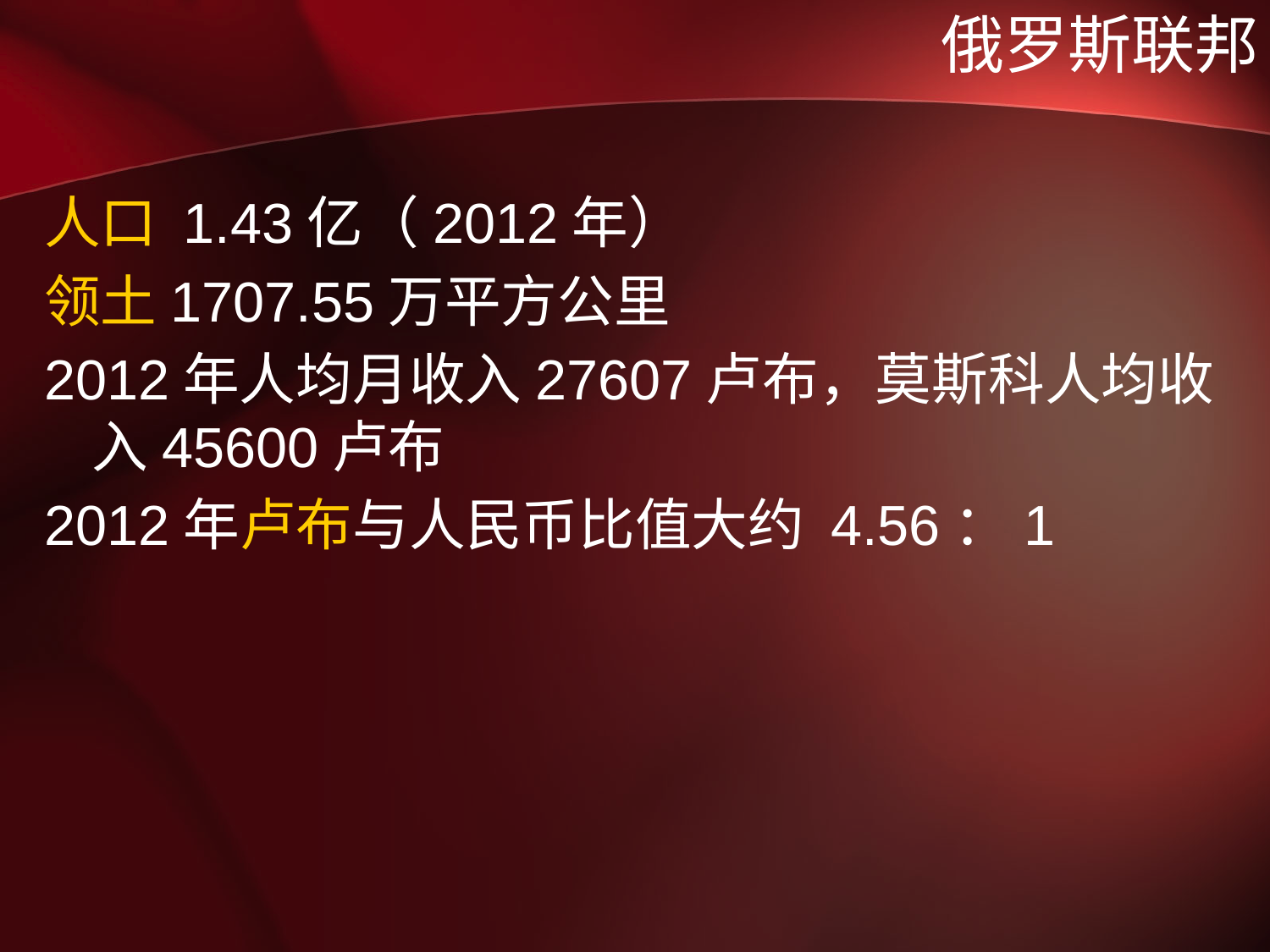

# 俄罗斯联邦
人口 1.43亿（2012年）
领土1707.55万平方公里
2012年人均月收入27607卢布，莫斯科人均收入45600卢布
2012年卢布与人民币比值大约 4.56：1